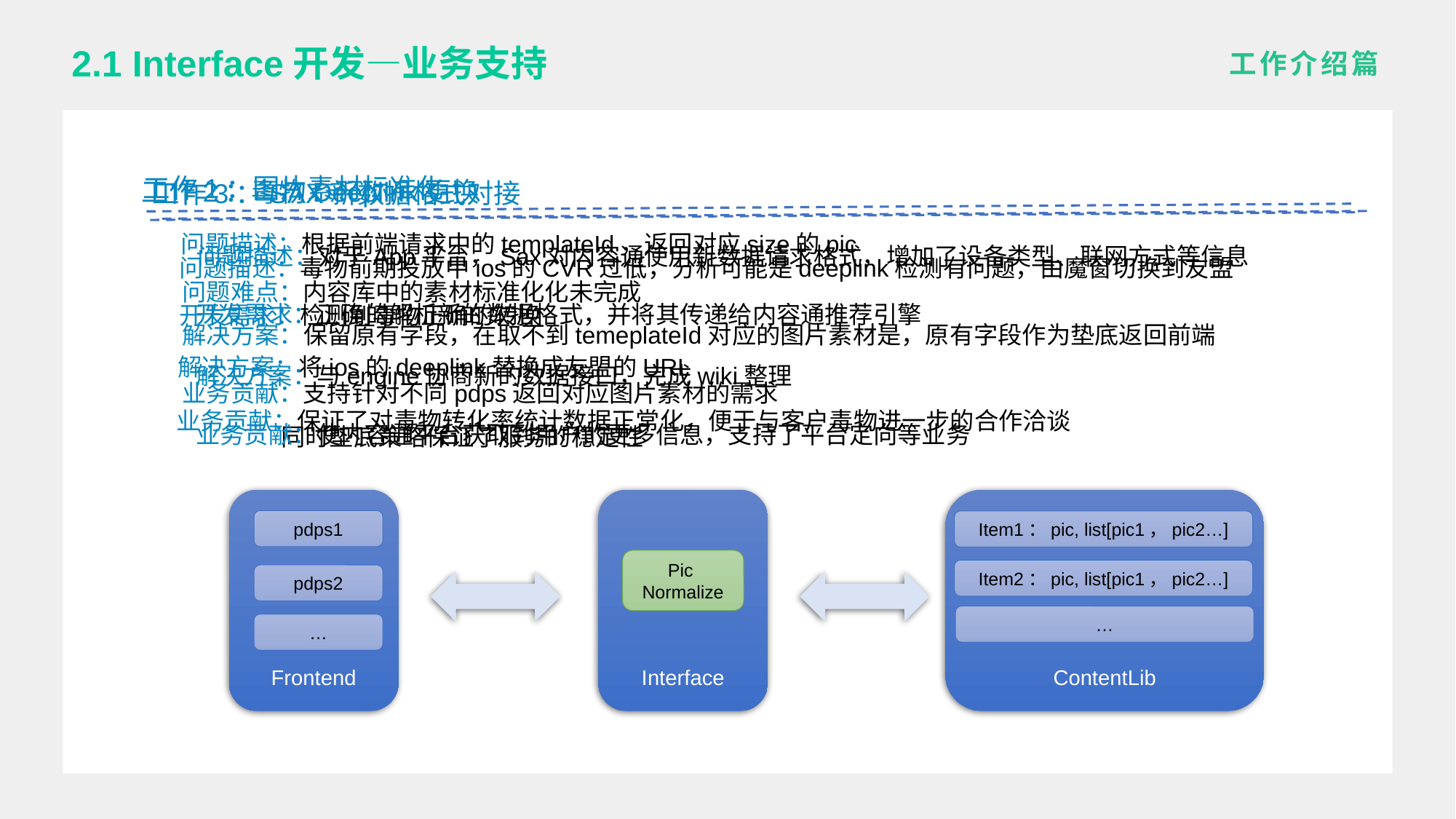

# 2.1 Interface开发—业务支持
工作介绍篇
工作1：图片素材标准化
问题描述：根据前端请求中的templateId，返回对应size的pic
问题难点：内容库中的素材标准化化未完成

解决方案：保留原有字段，在取不到temeplateId对应的图片素材是，原有字段作为垫底返回前端
业务贡献：支持针对不同pdps返回对应图片素材的需求
                 同时垫底策略保证了服务的稳定性

Frontend

Interface

ContentLib
pdps1
Item1：pic, list[pic1，pic2…]
Pic
Normalize
Item2：pic, list[pic1，pic2…]
pdps2

…
…
工作2：毒物Deeplink更换
问题描述：毒物前期投放中ios的CVR过低，分析可能是deeplink检测有问题，由魔窗切换到友盟
开发需求：检测到毒物正确的转换
解决方案：将ios的deeplink替换成友盟的URL
业务贡献：保证了对毒物转化率统计数据正常化，便于与客户毒物进一步的合作洽谈
工作3：SAX新数据格式对接
问题描述：对于App平台，Sax对内容通使用新数据请求格式，增加了设备类型、联网方式等信息
开发需求：正确的解析新的数据格式，并将其传递给内容通推荐引擎
解决方案：与engine协商新的数据接口，完成wiki整理
业务贡献：使内容通平台获取到用户的更多信息，支持了平台定向等业务